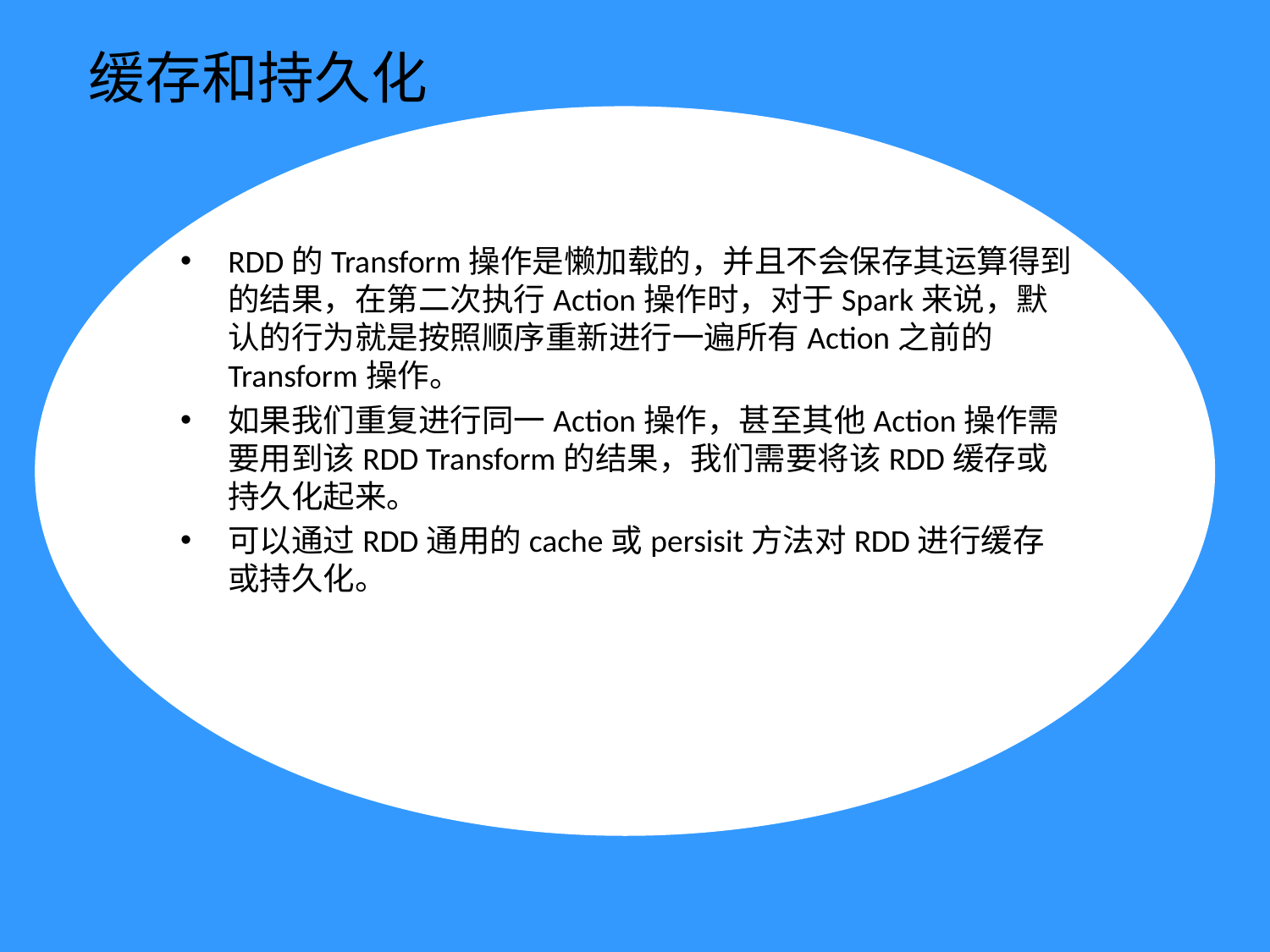

# 缓存和持久化
RDD的Transform操作是懒加载的，并且不会保存其运算得到的结果，在第二次执行Action操作时，对于Spark来说，默认的行为就是按照顺序重新进行一遍所有Action之前的Transform操作。
如果我们重复进行同一Action操作，甚至其他Action操作需要用到该RDD Transform的结果，我们需要将该RDD缓存或持久化起来。
可以通过RDD通用的cache或persisit方法对RDD进行缓存或持久化。